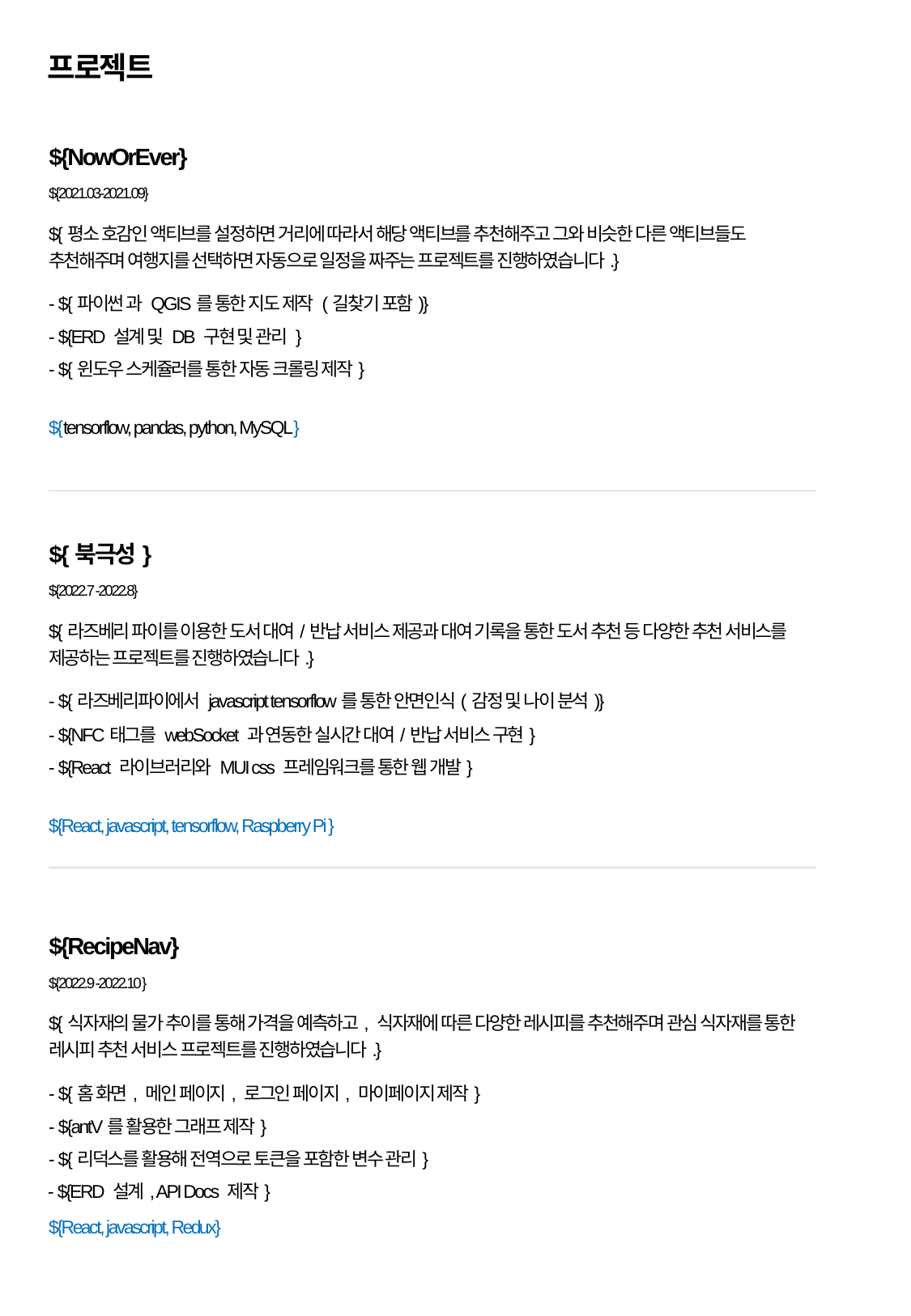

프로젝트
${NowOrEver}
${2021.03-2021.09}
${평소 호감인 액티브를 설정하면 거리에 따라서 해당 액티브를 추천해주고 그와 비슷한 다른 액티브들도 추천해주며 여행지를 선택하면 자동으로 일정을 짜주는 프로젝트를 진행하였습니다.}
- ${파이썬 과 QGIS를 통한 지도 제작 (길찾기 포함)}
- ${ERD 설계 및 DB 구현 및 관리 }
- ${윈도우 스케쥴러를 통한 자동 크롤링 제작}
${tensorflow, pandas, python, MySQL}

${북극성}
${2022.7 -2022.8}
${라즈베리 파이를 이용한 도서 대여/반납 서비스 제공과 대여 기록을 통한 도서 추천 등 다양한 추천 서비스를 제공하는 프로젝트를 진행하였습니다.}
- ${라즈베리파이에서 javascript tensorflow를 통한 안면인식(감정 및 나이 분석)}
- ${NFC태그를 webSocket 과 연동한 실시간 대여/반납 서비스 구현}
- ${React 라이브러리와 MUI css 프레임워크를 통한 웹 개발}
${React, javascript, tensorflow, Raspberry Pi }

${RecipeNav}
${2022.9 -2022.10 }
${식자재의 물가 추이를 통해 가격을 예측하고, 식자재에 따른 다양한 레시피를 추천해주며 관심 식자재를 통한 레시피 추천 서비스 프로젝트를 진행하였습니다.}
- ${홈 화면, 메인 페이지, 로그인 페이지, 마이페이지 제작}
- ${antV를 활용한 그래프 제작}
- ${리덕스를 활용해 전역으로 토큰을 포함한 변수 관리}
- ${ERD 설계, API Docs 제작}
${React, javascript, Redux}